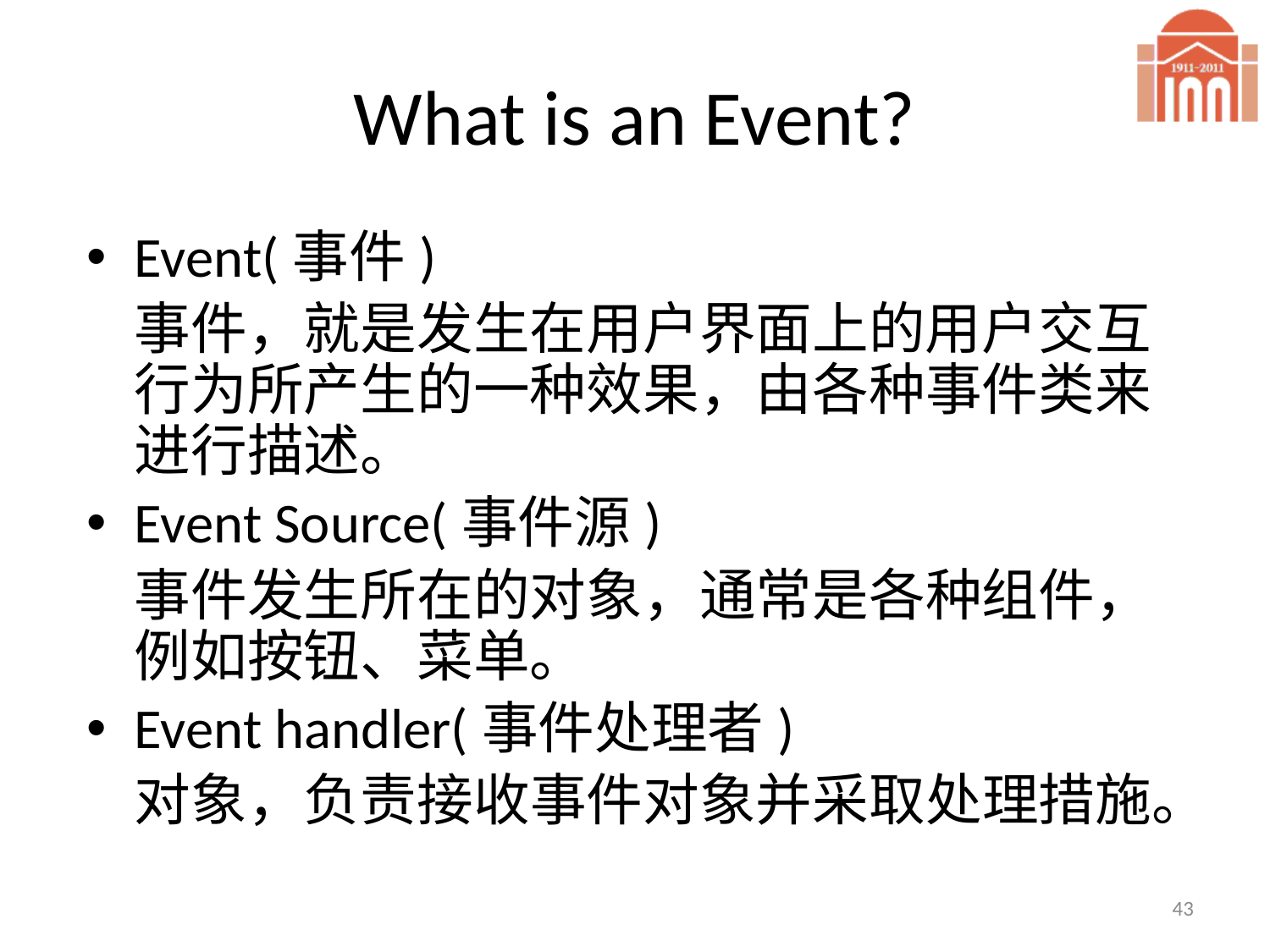

# What is an Event?
Event(事件)
	事件，就是发生在用户界面上的用户交互行为所产生的一种效果，由各种事件类来进行描述。
Event Source(事件源)
	事件发生所在的对象，通常是各种组件，例如按钮、菜单。
Event handler(事件处理者)
	对象，负责接收事件对象并采取处理措施。
43